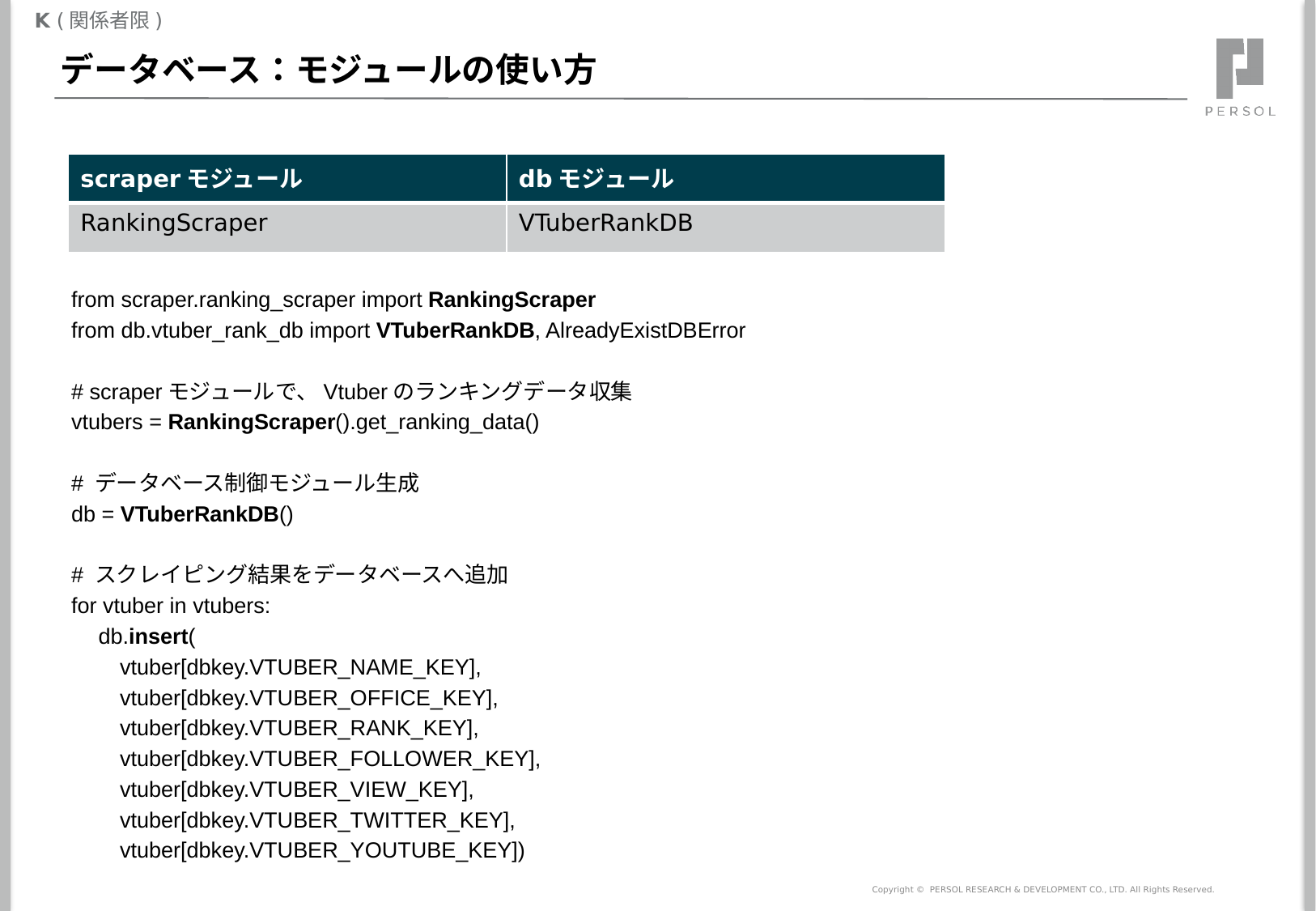

# データベース：モジュールの使い方
| scraperモジュール | dbモジュール |
| --- | --- |
| RankingScraper | VTuberRankDB |
from scraper.ranking_scraper import RankingScraper
from db.vtuber_rank_db import VTuberRankDB, AlreadyExistDBError

# scraperモジュールで、Vtuberのランキングデータ収集
vtubers = RankingScraper().get_ranking_data()

# データベース制御モジュール生成
db = VTuberRankDB()

# スクレイピング結果をデータベースへ追加
for vtuber in vtubers:
　db.insert(
        vtuber[dbkey.VTUBER_NAME_KEY],
        vtuber[dbkey.VTUBER_OFFICE_KEY],
        vtuber[dbkey.VTUBER_RANK_KEY],
        vtuber[dbkey.VTUBER_FOLLOWER_KEY],
        vtuber[dbkey.VTUBER_VIEW_KEY],
        vtuber[dbkey.VTUBER_TWITTER_KEY],
        vtuber[dbkey.VTUBER_YOUTUBE_KEY])